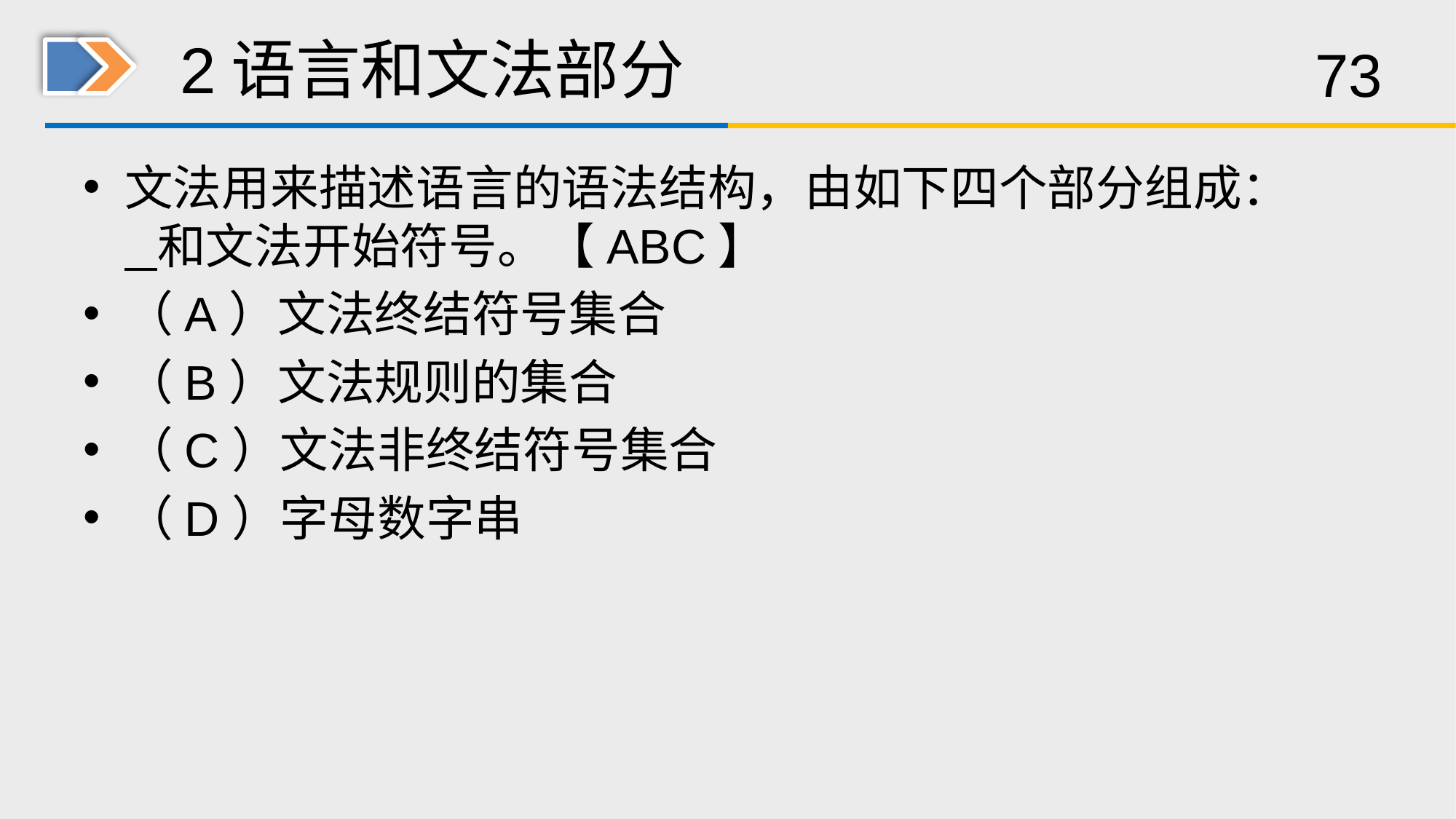

# 2语言和文法部分
73
文法用来描述语言的语法结构，由如下四个部分组成：    和文法开始符号。【ABC】
（A）文法终结符号集合
（B）文法规则的集合
（C）文法非终结符号集合
（D）字母数字串